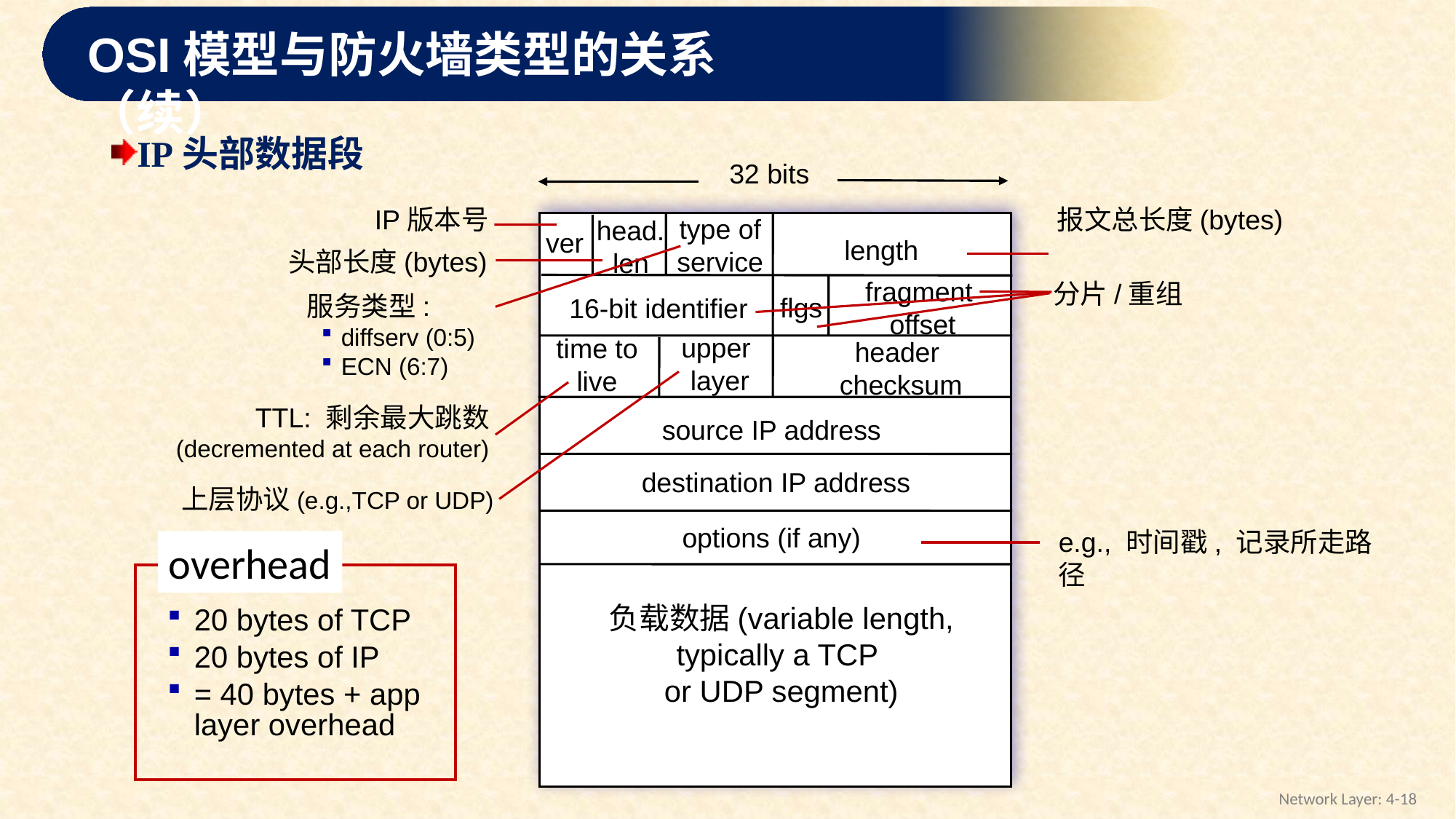

OSI模型与防火墙类型的关系（续）
IP头部数据段
32 bits

type of
service
head.
len

ver
length
fragment
 offset

flgs
16-bit identifier
upper
 layer
time to
live
header
 checksum

source IP address

destination IP address

options (if any)

负载数据(variable length,
typically a TCP
or UDP segment)
IP版本号

报文总长度(bytes)

头部长度(bytes)

服务类型:
diffserv (0:5)
ECN (6:7)

分片/重组

上层协议(e.g.,TCP or UDP)

TTL: 剩余最大跳数
(decremented at each router)
e.g., 时间戳, 记录所走路径
overhead

20 bytes of TCP
20 bytes of IP
= 40 bytes + app layer overhead
Network Layer: 4-18